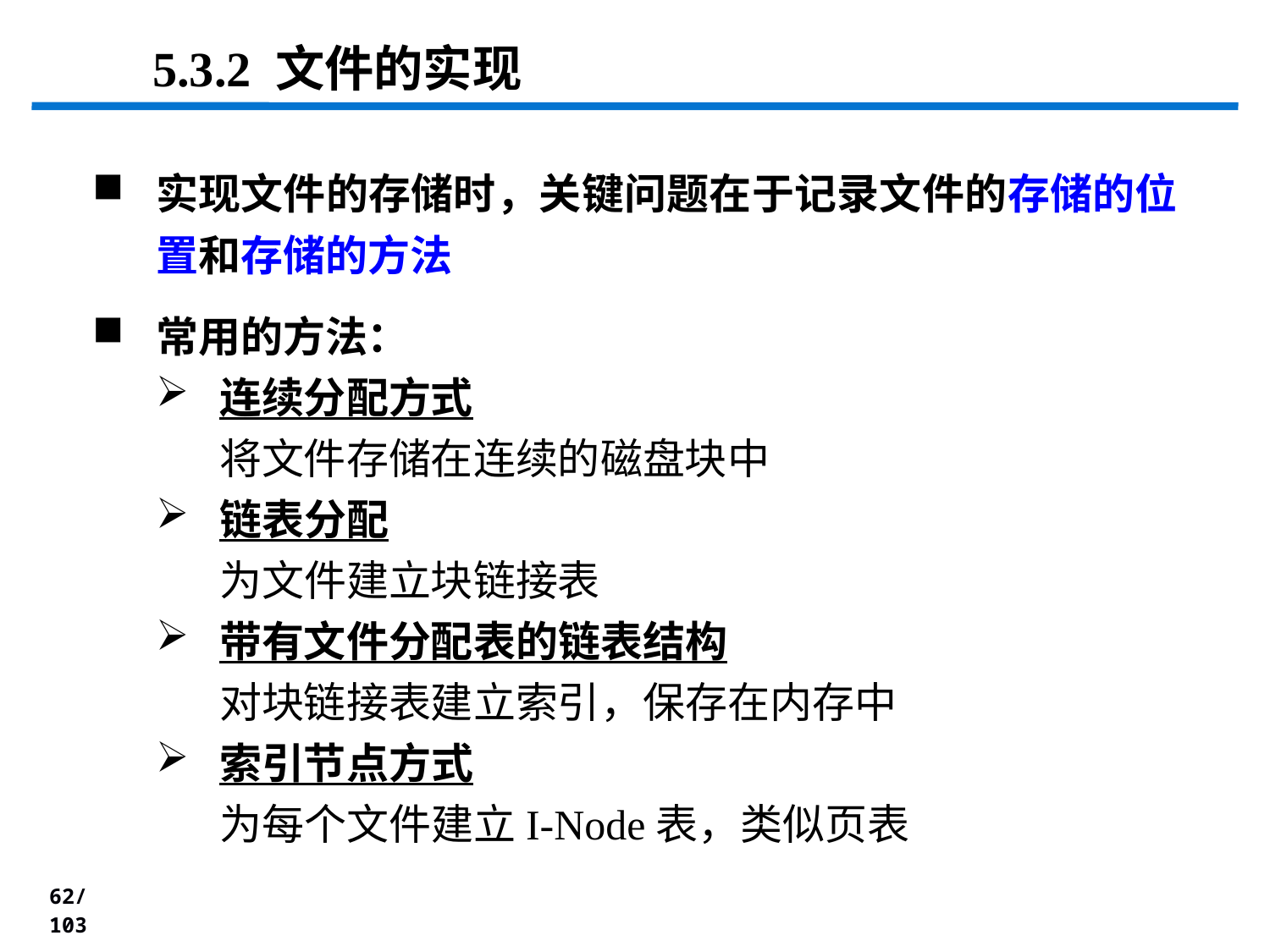

5.3.2 文件的实现
实现文件的存储时，关键问题在于记录文件的存储的位置和存储的方法
常用的方法：
连续分配方式
将文件存储在连续的磁盘块中
链表分配
为文件建立块链接表
带有文件分配表的链表结构
对块链接表建立索引，保存在内存中
索引节点方式
为每个文件建立I-Node表，类似页表